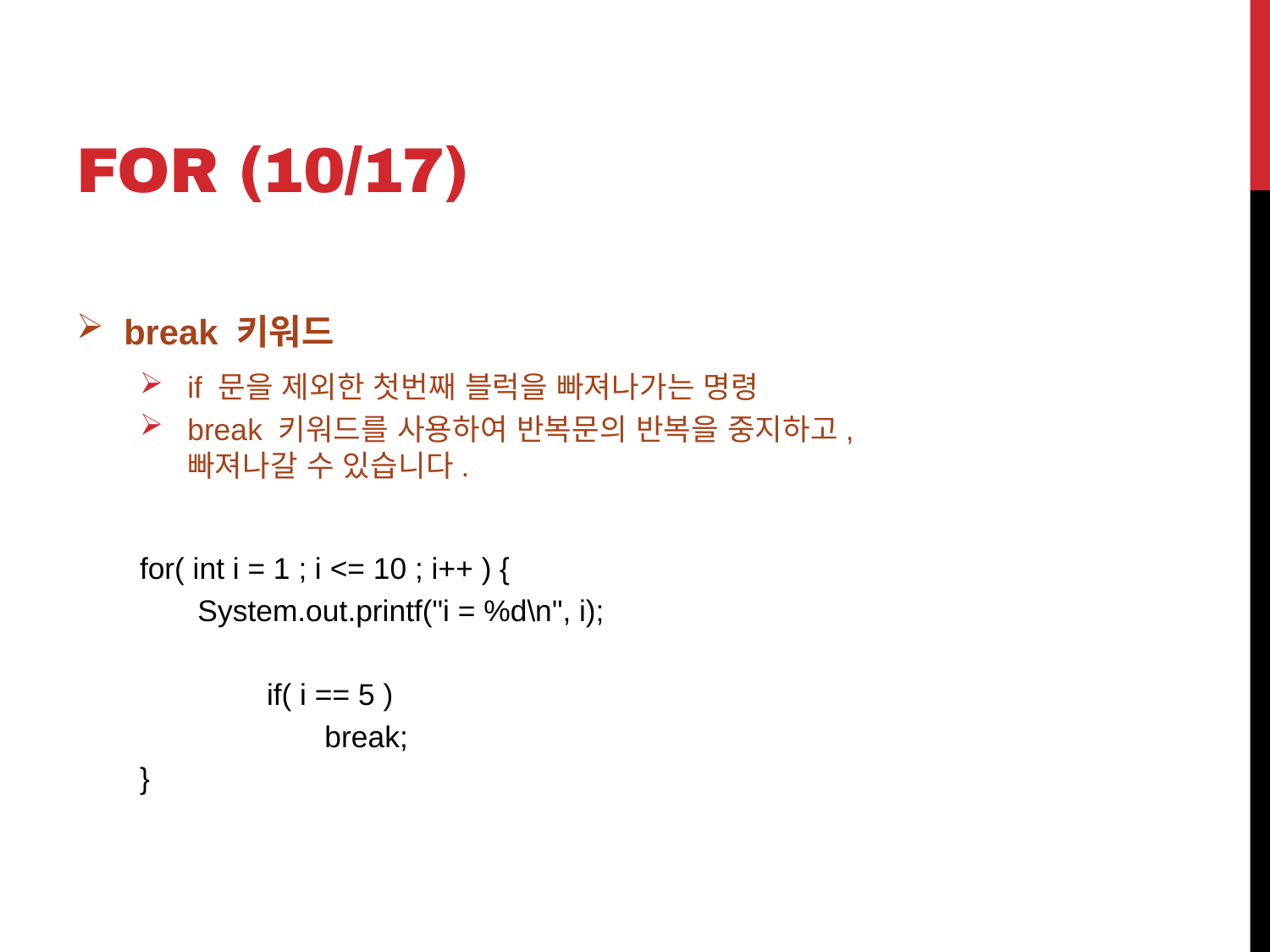

# for (10/17)

break 키워드
if 문을 제외한 첫번째 블럭을 빠져나가는 명령
break 키워드를 사용하여 반복문의 반복을 중지하고,
빠져나갈 수 있습니다.

for( int i = 1 ; i <= 10 ; i++ ) {
       System.out.printf("i = %d\n", i);

	if( i == 5 )
	       break;
}